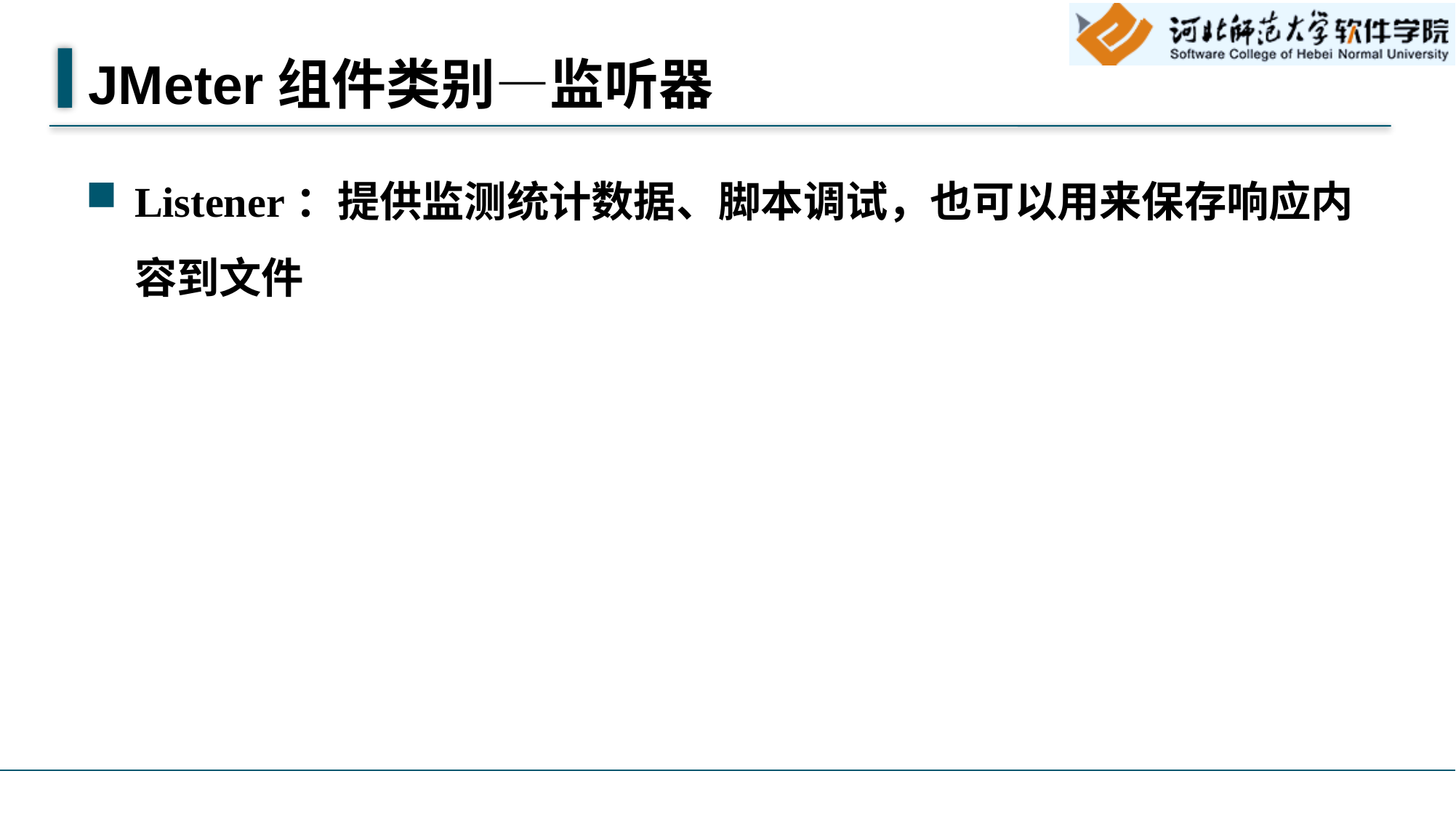

# JMeter组件类别—监听器
Listener：提供监测统计数据、脚本调试，也可以用来保存响应内容到文件